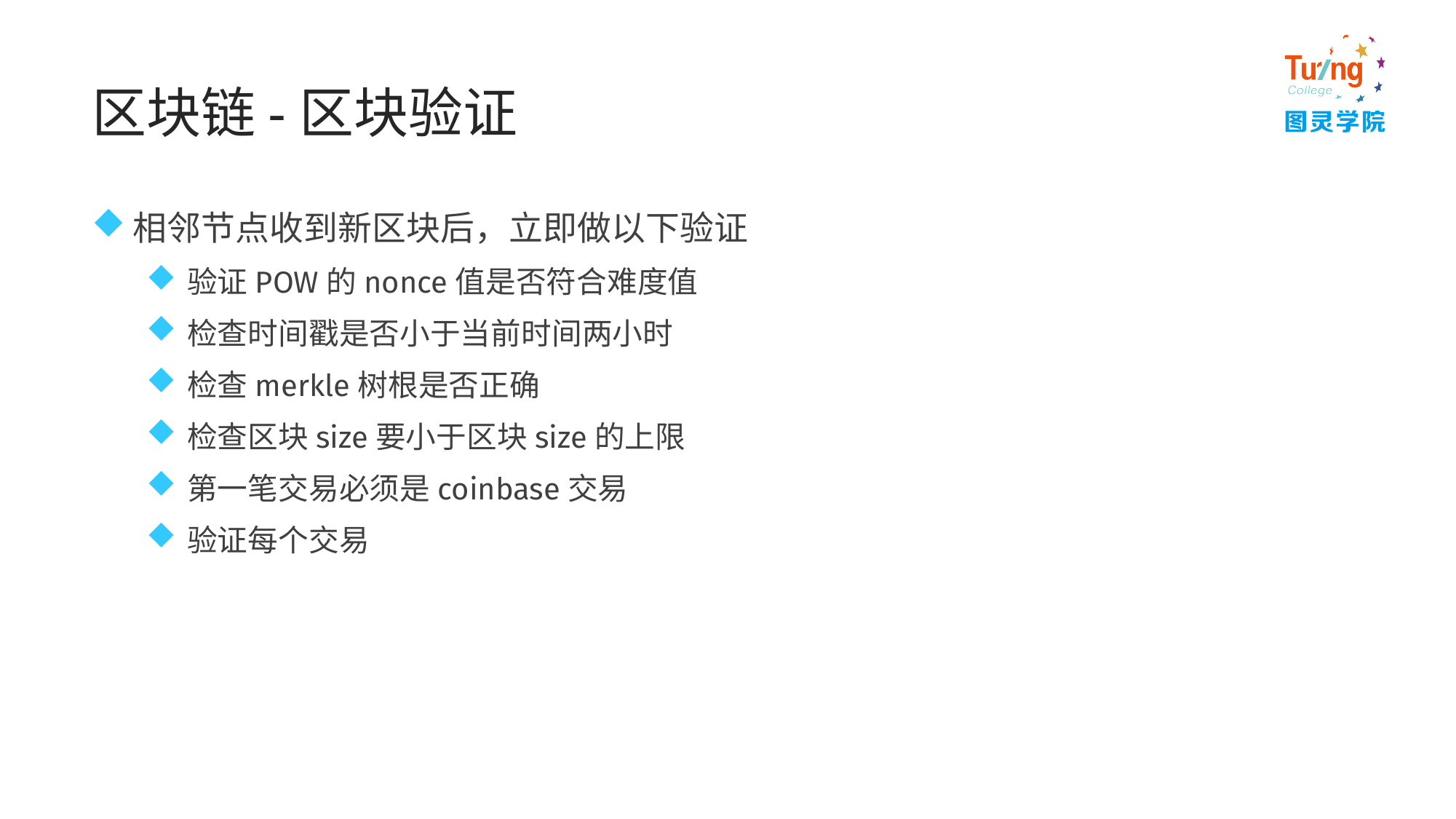

# 区块链-区块验证
相邻节点收到新区块后，立即做以下验证
验证POW的nonce值是否符合难度值
检查时间戳是否小于当前时间两小时
检查merkle树根是否正确
检查区块size要小于区块size的上限
第一笔交易必须是coinbase交易
验证每个交易